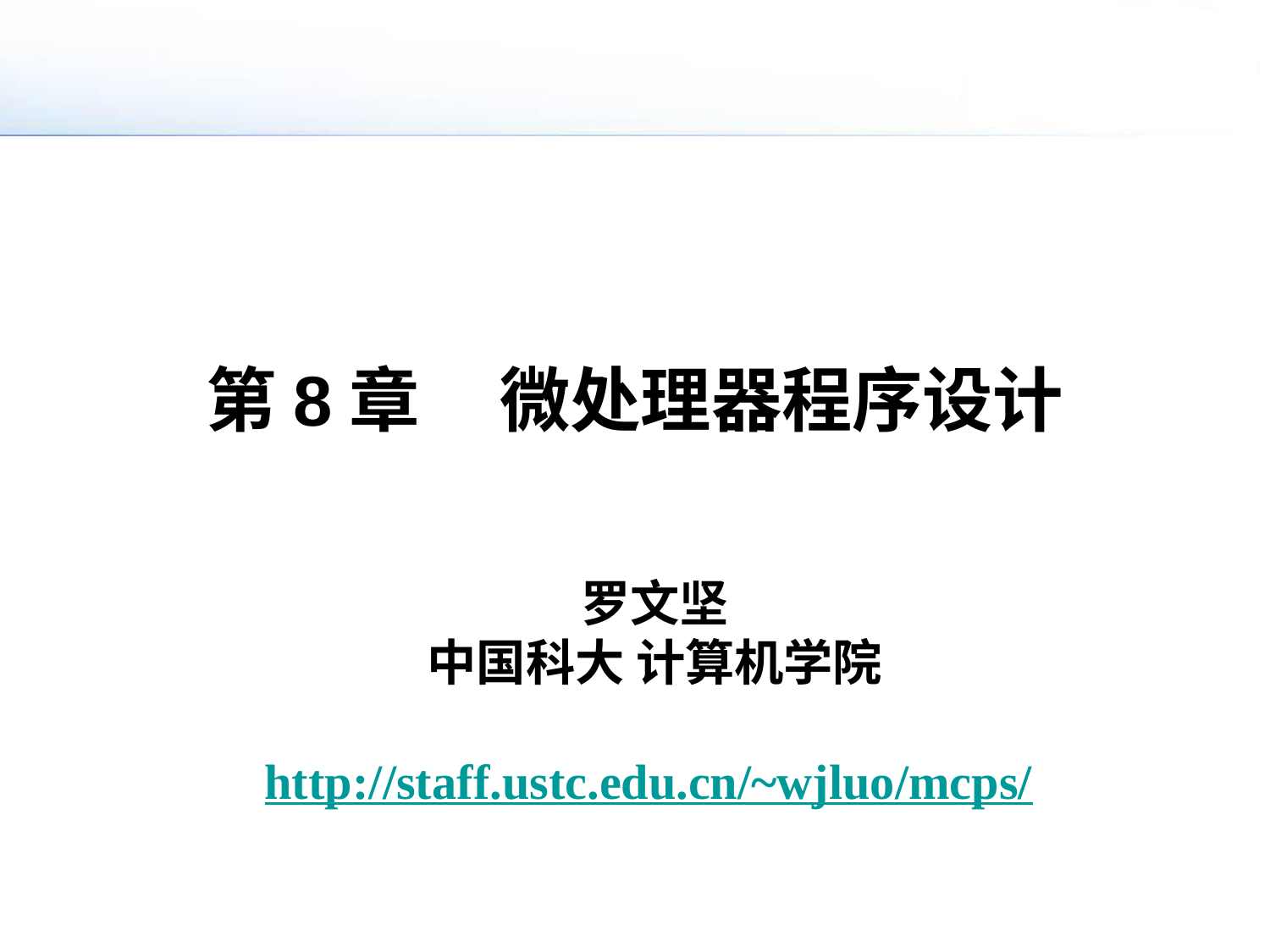

# 第8章     微处理器程序设计

罗文坚
中国科大 计算机学院

http://staff.ustc.edu.cn/~wjluo/mcps/